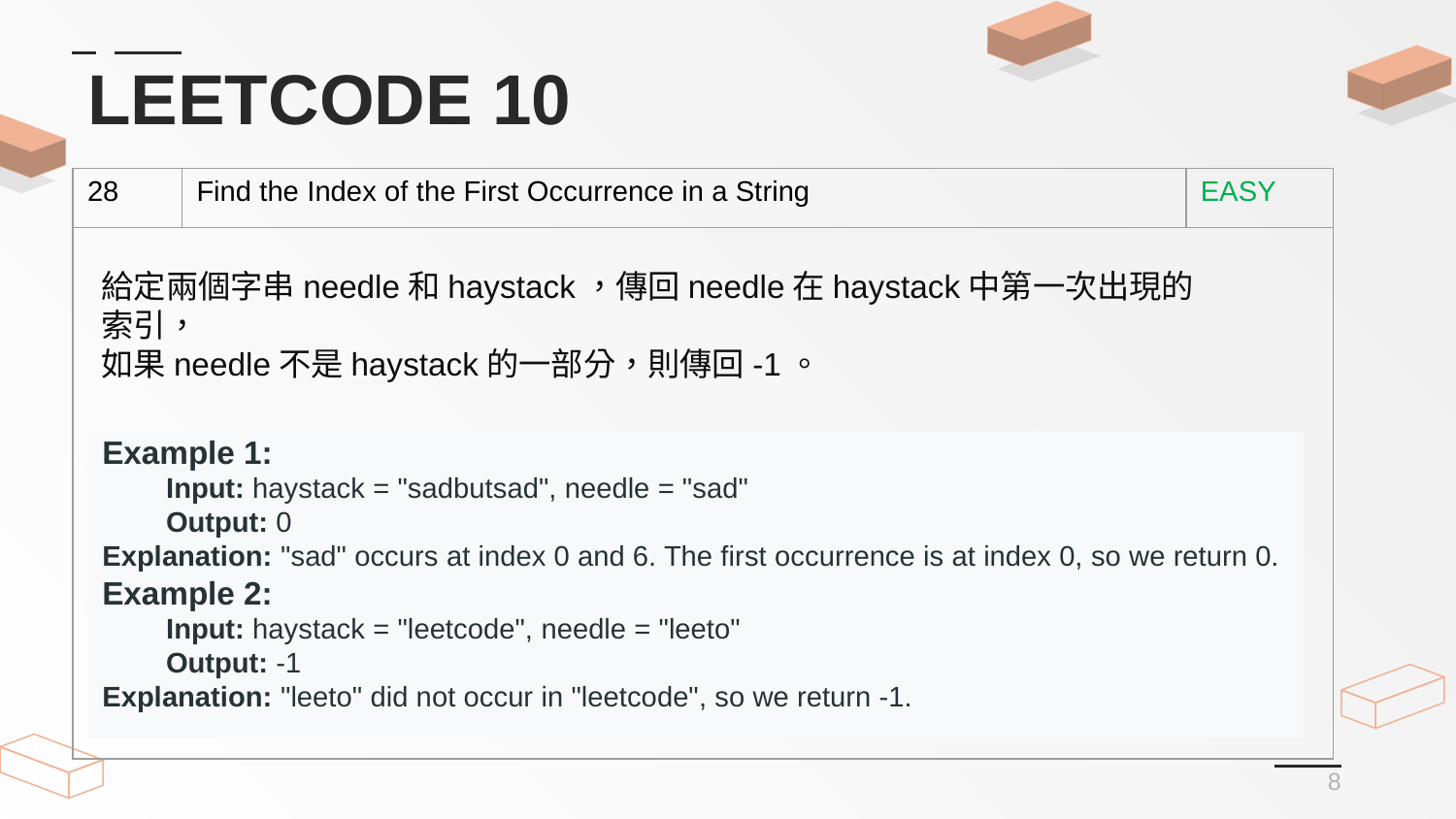

# LEETCODE 10
| 28 | Find the Index of the First Occurrence in a String | EASY |
| --- | --- | --- |
|  |  |  |
給定兩個字串needle和haystack，傳回needle在haystack中第一次出現的索引，
如果needle不是haystack的一部分，則傳回-1。
Example 1:
　　Input: haystack = "sadbutsad", needle = "sad"
　　Output: 0
Explanation: "sad" occurs at index 0 and 6. The first occurrence is at index 0, so we return 0.
Example 2:
　　Input: haystack = "leetcode", needle = "leeto"
　　Output: -1
Explanation: "leeto" did not occur in "leetcode", so we return -1.

8